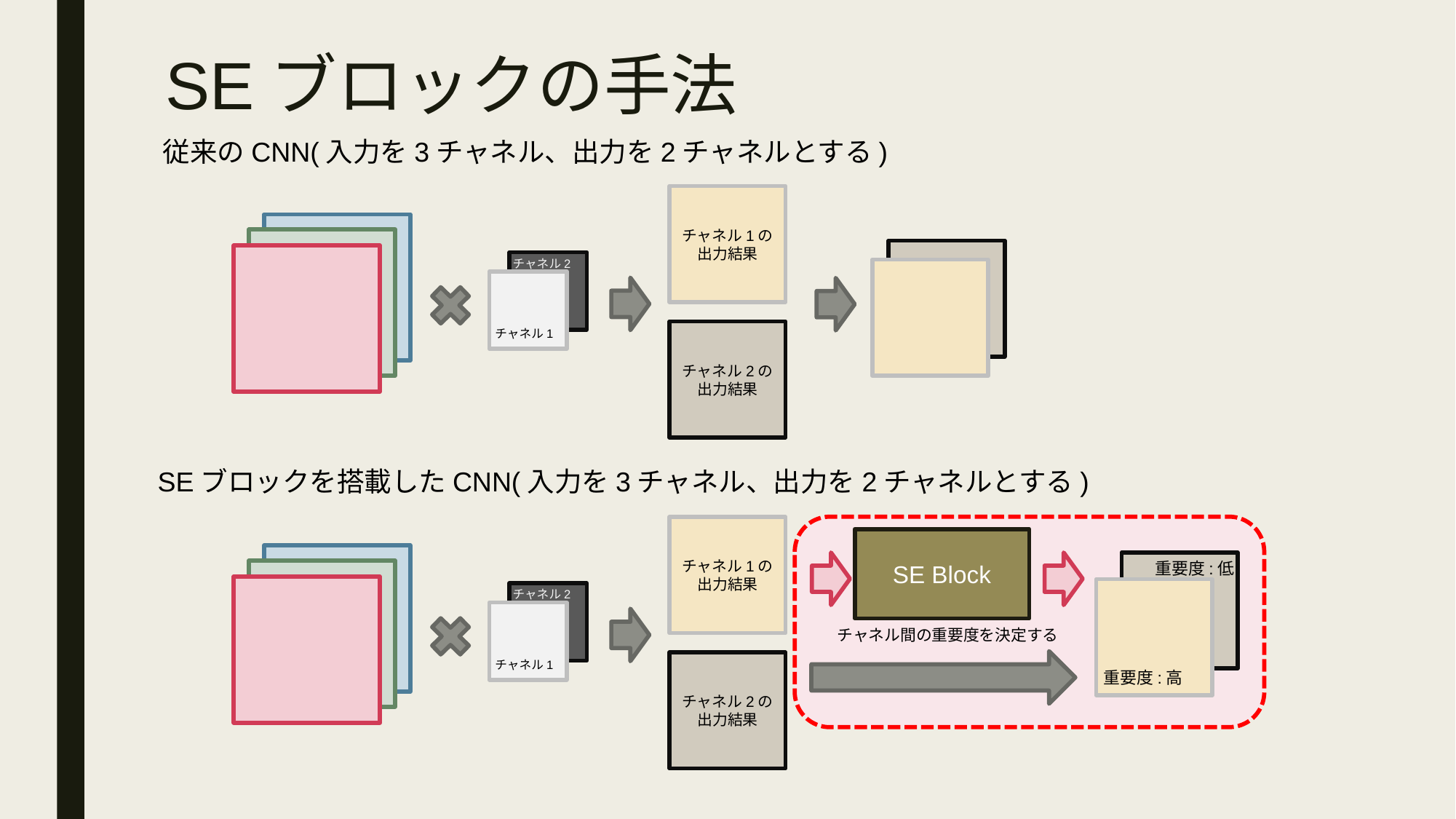

# SEブロックの手法
従来のCNN(入力を3チャネル、出力を2チャネルとする)
チャネル1の
出力結果

チャネル2

チャネル1
チャネル2の
出力結果
SEブロックを搭載したCNN(入力を3チャネル、出力を2チャネルとする)

チャネル1の
出力結果
SE Block

重要度:低
重要度:高
チャネル2

チャネル間の重要度を決定する

チャネル1
チャネル2の
出力結果